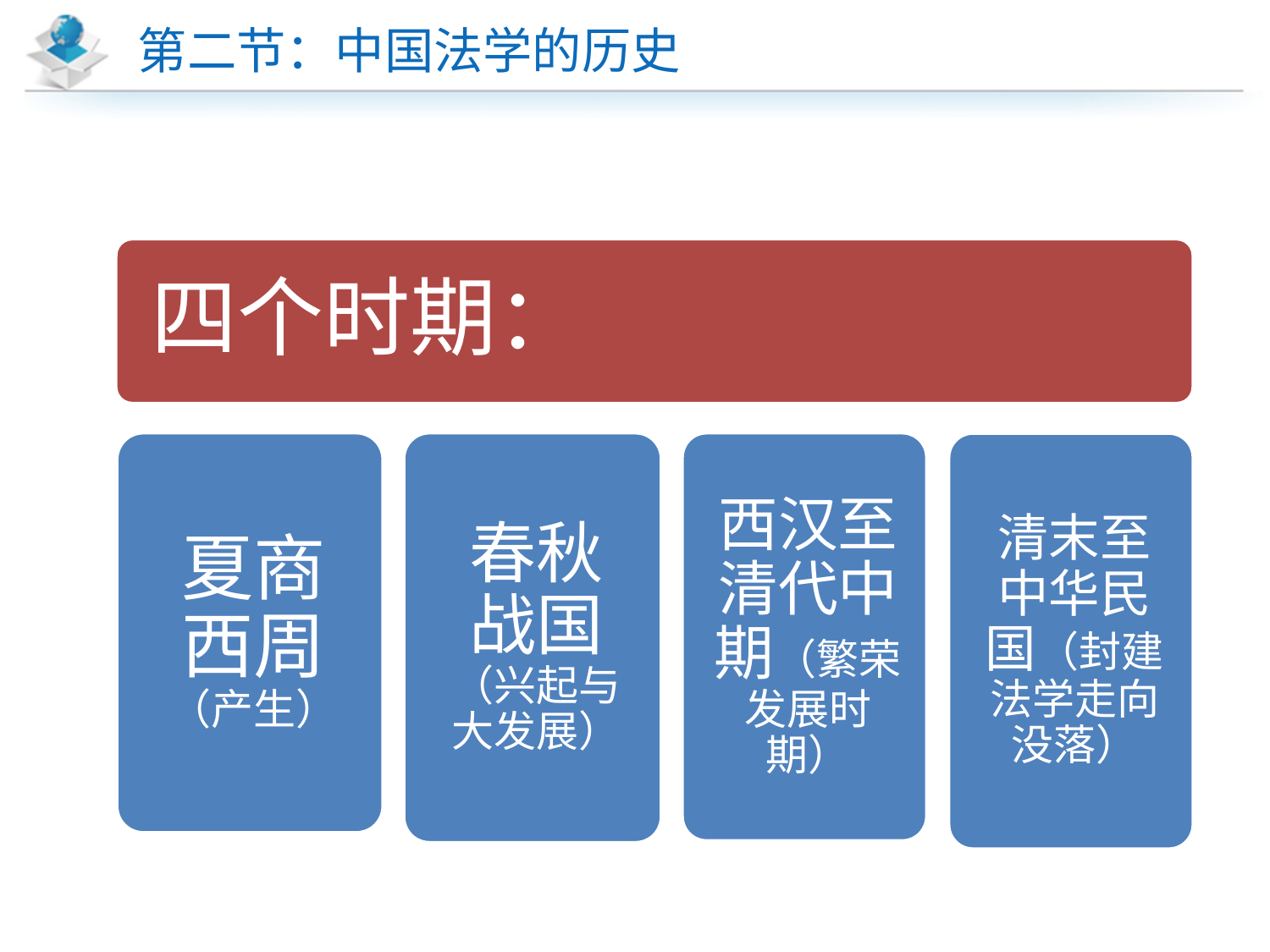

# 第二节：中国法学的历史
四个时期：
夏商西周（产生）
春秋战国（兴起与大发展）
西汉至清代中期（繁荣发展时期）
清末至中华民国（封建法学走向没落）